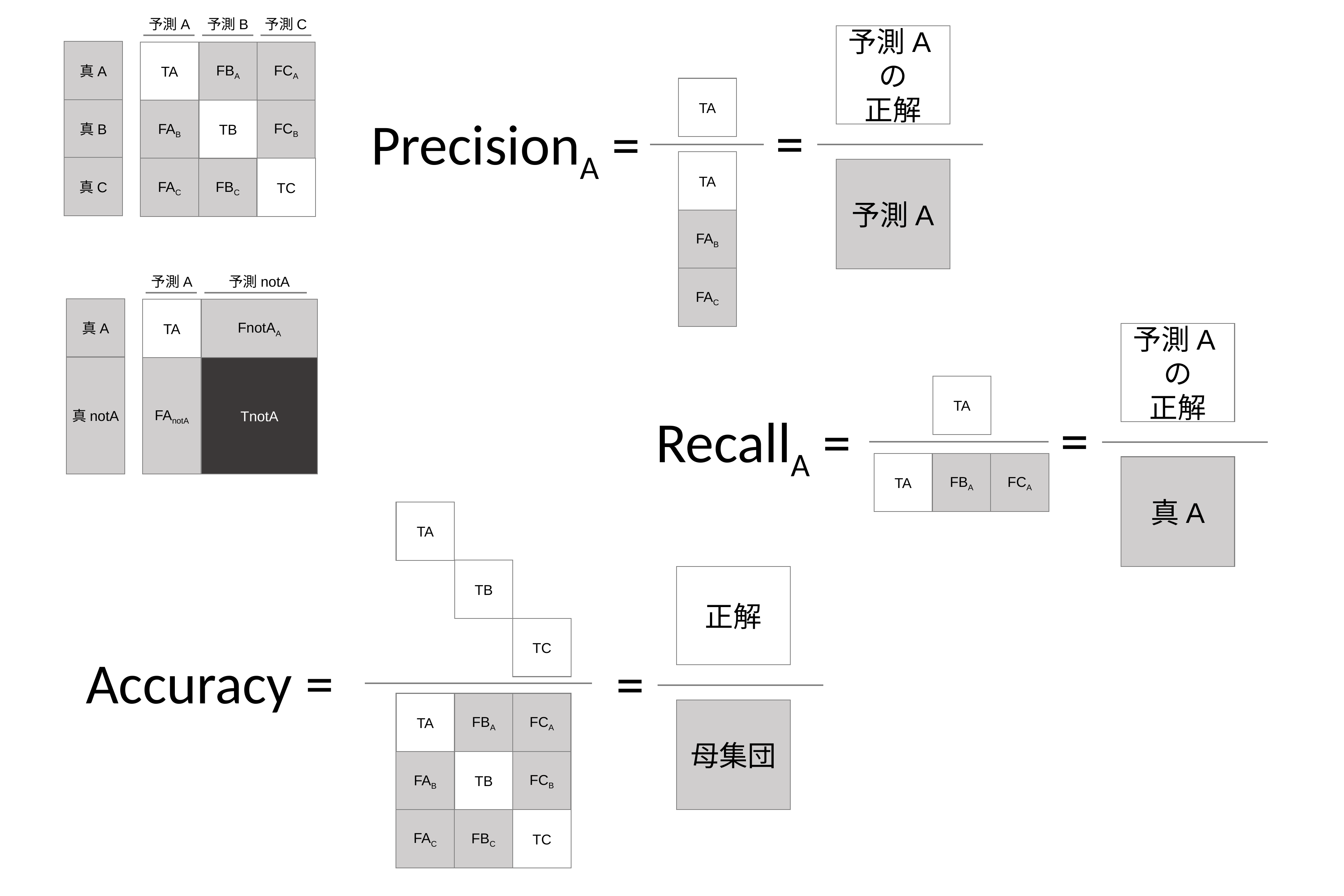

予測A
予測B
予測C
予測Aの
正解
真A
TA
FBA
FCA
TA
真B
FCB
TB
FAB
=
PrecisionA =
TA
真C
FAC
TC
FBC
予測A
FAB
FAC
予測A
予測notA
真A
TA
FnotAA
予測Aの
正解
真notA
TnotA
FAnotA
TA
=
RecallA =
TA
FBA
FCA
真A
TA
TB
正解
TC
Accuracy =
=
TA
FBA
FCA
母集団
FCB
TB
FAB
FAC
TC
FBC